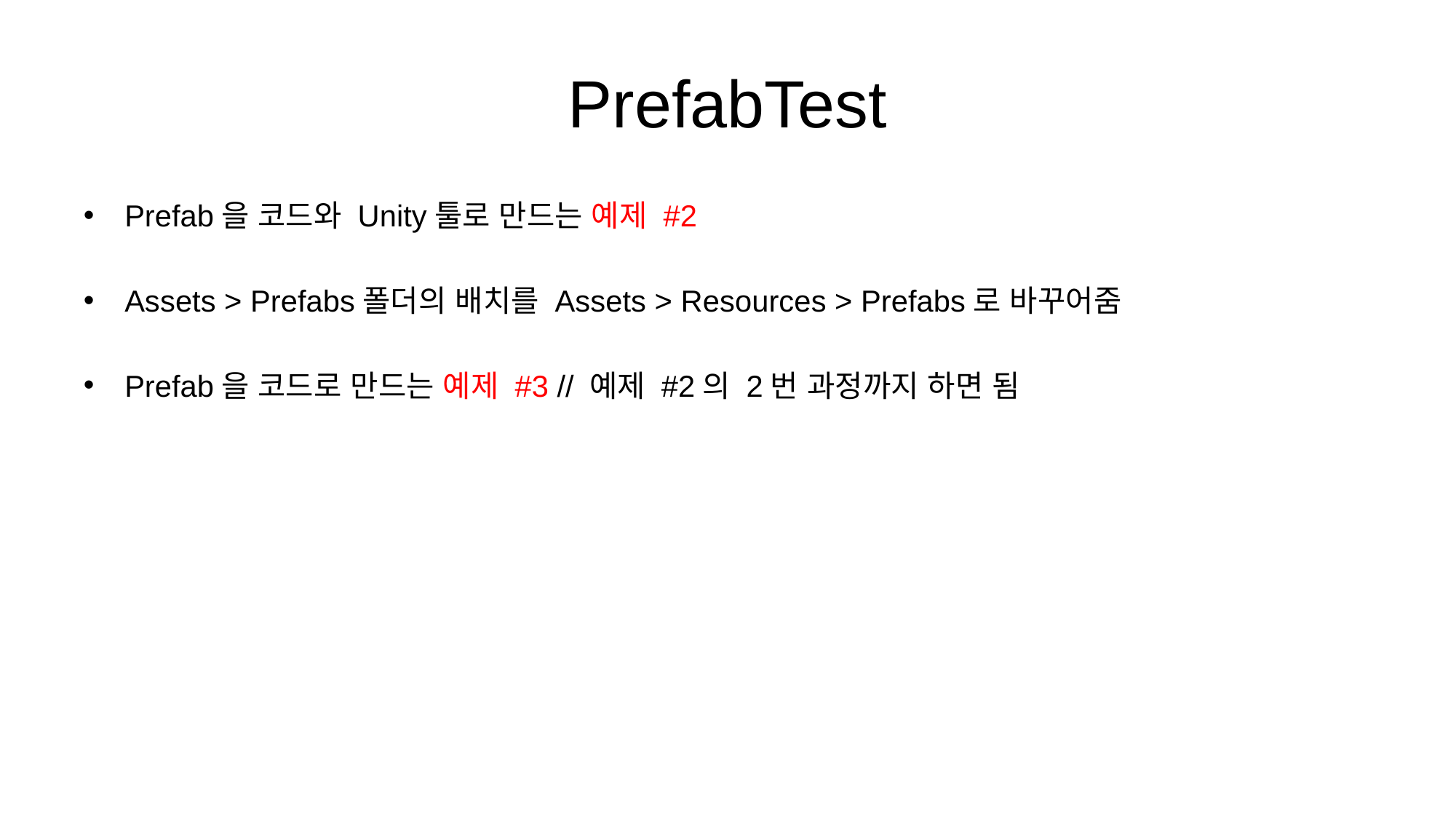

# PrefabTest
Prefab을 코드와 Unity툴로 만드는 예제 #2

Assets > Prefabs폴더의 배치를 Assets > Resources > Prefabs로 바꾸어줌

Prefab을 코드로 만드는 예제 #3 // 예제 #2의 2번 과정까지 하면 됨